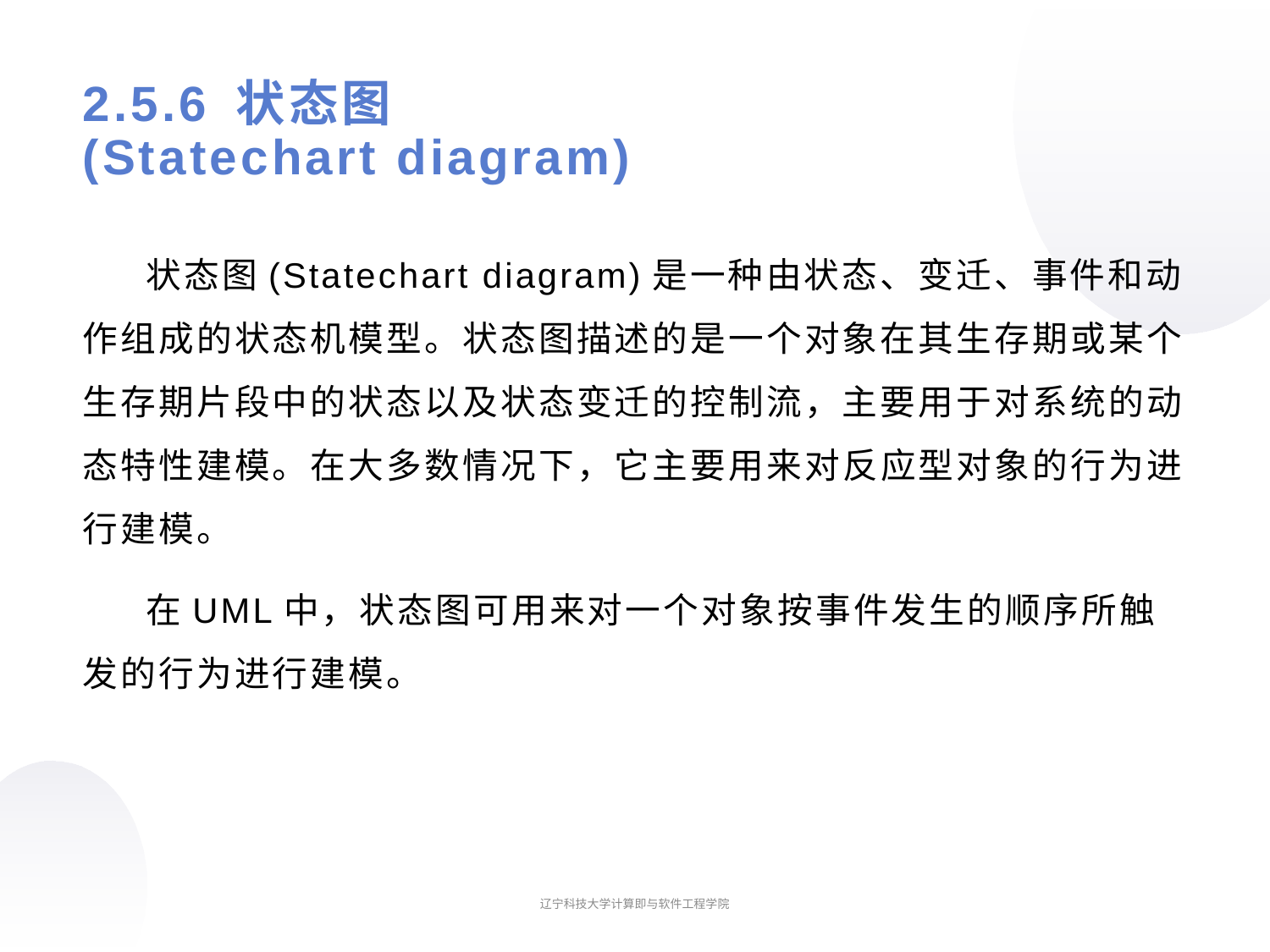

# 2.5.6 状态图 (Statechart diagram)
状态图(Statechart diagram)是一种由状态、变迁、事件和动作组成的状态机模型。状态图描述的是一个对象在其生存期或某个生存期片段中的状态以及状态变迁的控制流，主要用于对系统的动态特性建模。在大多数情况下，它主要用来对反应型对象的行为进行建模。
在UML中，状态图可用来对一个对象按事件发生的顺序所触发的行为进行建模。

辽宁科技大学计算即与软件工程学院
85